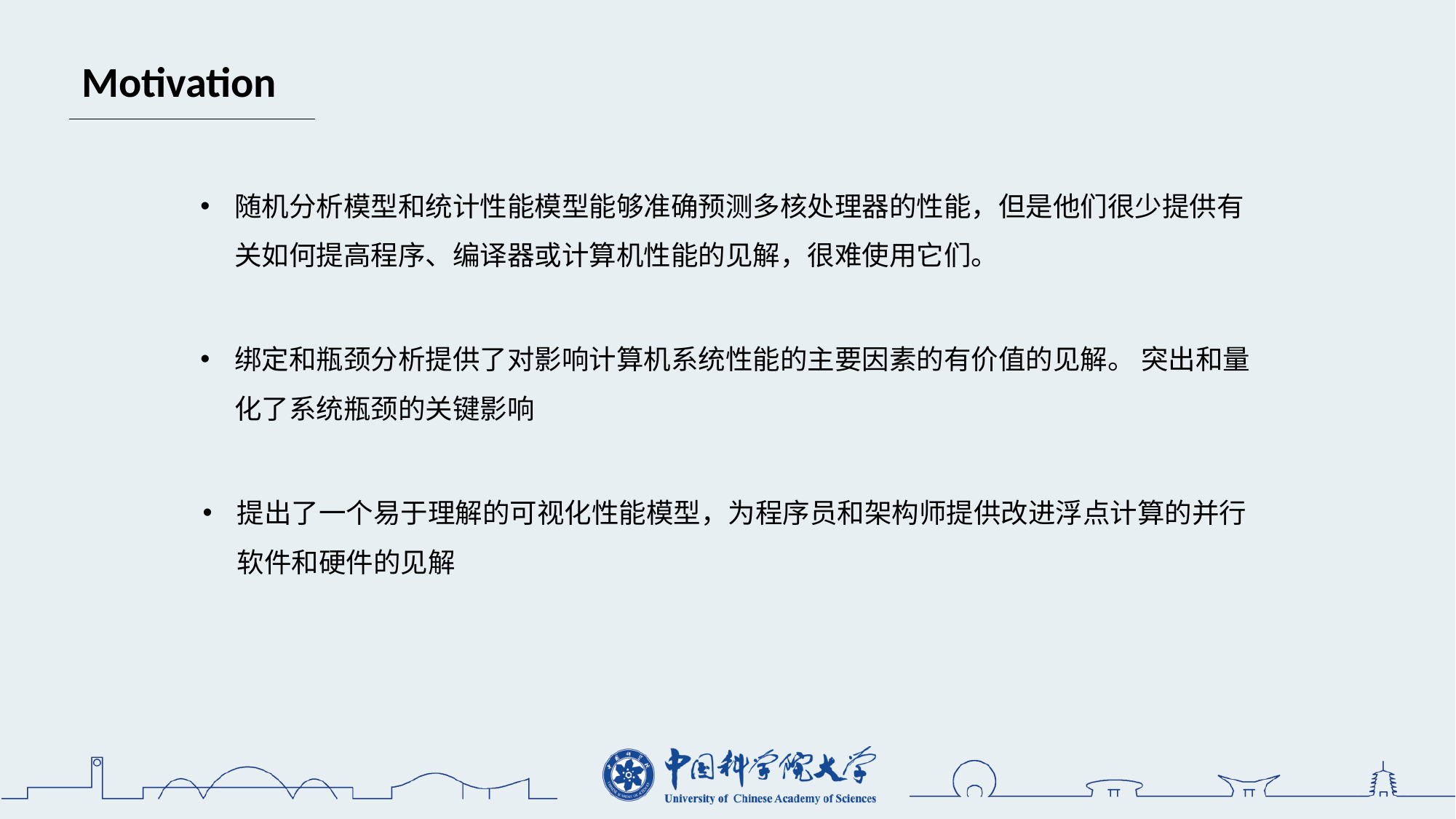

Motivation
随机分析模型和统计性能模型能够准确预测多核处理器的性能，但是他们很少提供有关如何提高程序、编译器或计算机性能的见解，很难使用它们。
绑定和瓶颈分析提供了对影响计算机系统性能的主要因素的有价值的见解。 突出和量化了系统瓶颈的关键影响
提出了一个易于理解的可视化性能模型，为程序员和架构师提供改进浮点计算的并行软件和硬件的见解